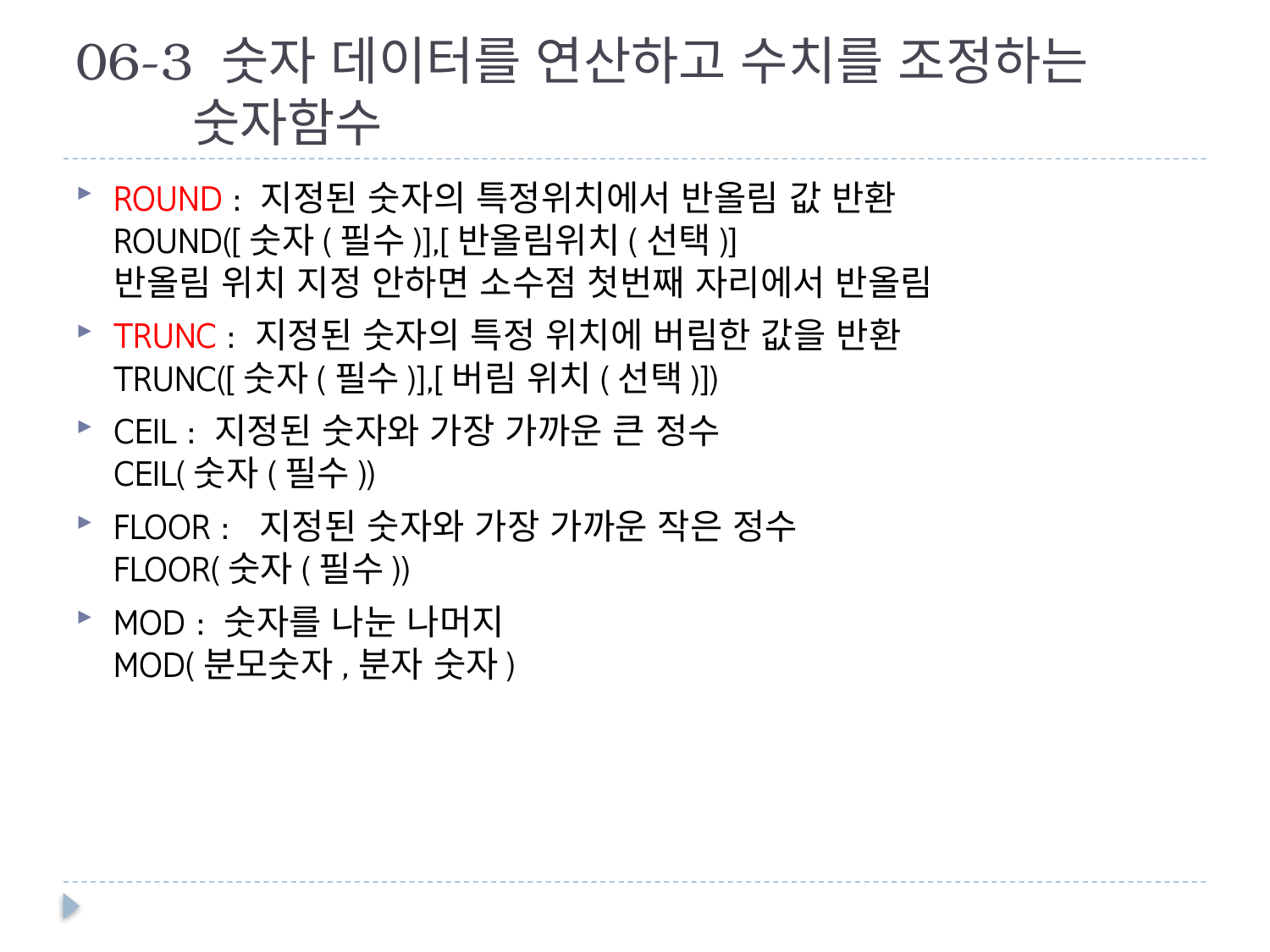

# 06-3 숫자 데이터를 연산하고 수치를 조정하는 숫자함수
ROUND : 지정된 숫자의 특정위치에서 반올림 값 반환
ROUND([숫자(필수)],[반올림위치(선택)]
반올림 위치 지정 안하면 소수점 첫번째 자리에서 반올림
TRUNC : 지정된 숫자의 특정 위치에 버림한 값을 반환
TRUNC([숫자(필수)],[버림 위치(선택)])
CEIL : 지정된 숫자와 가장 가까운 큰 정수
CEIL(숫자(필수))
FLOOR :  지정된 숫자와 가장 가까운 작은 정수
FLOOR(숫자(필수))
MOD : 숫자를 나눈 나머지
MOD(분모숫자,분자 숫자)